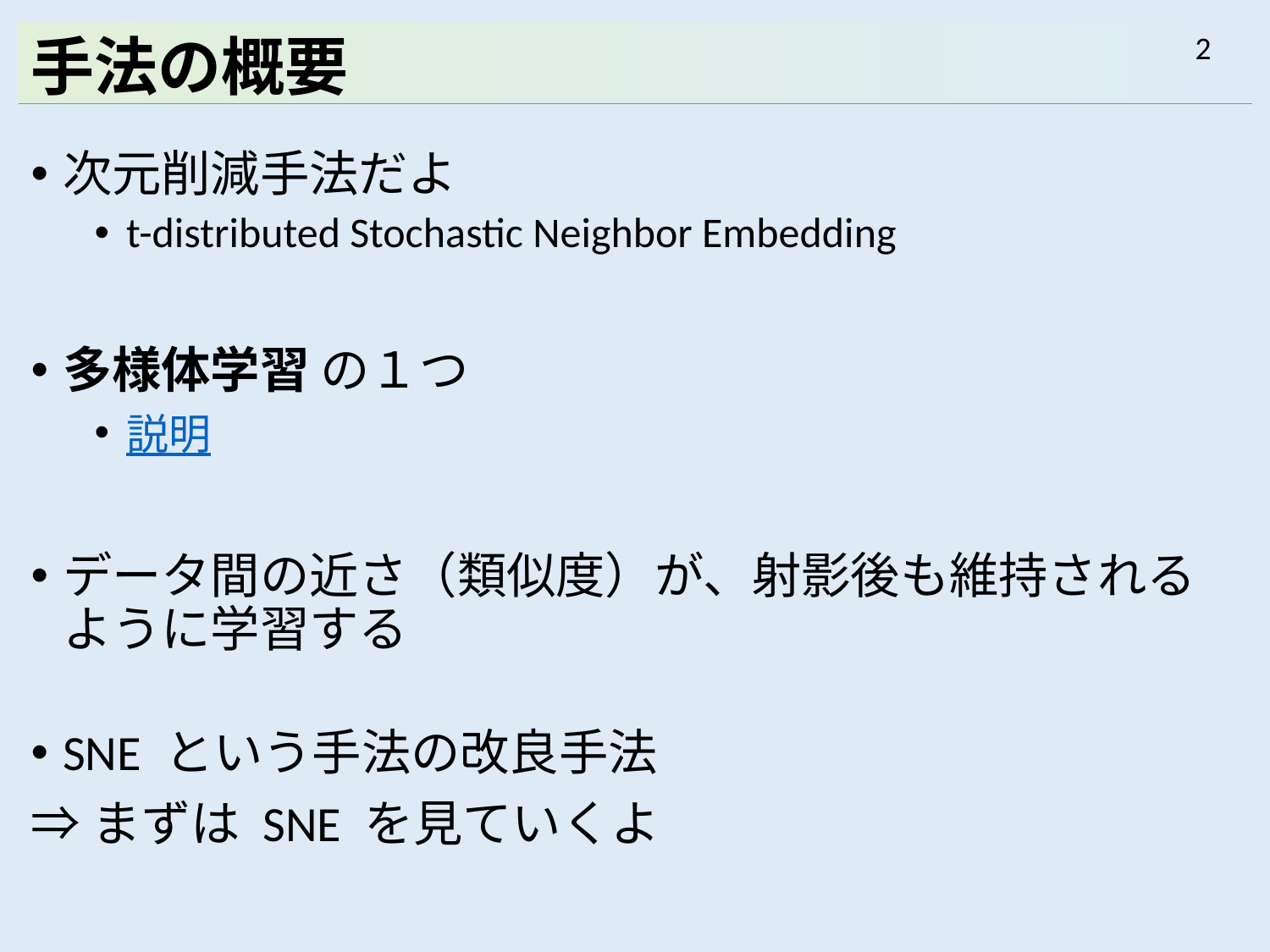

# 手法の概要
次元削減手法だよ
t-distributed Stochastic Neighbor Embedding

多様体学習 の１つ
説明

データ間の近さ（類似度）が、射影後も維持されるように学習する
SNE という手法の改良手法
⇒まずは SNE を見ていくよ